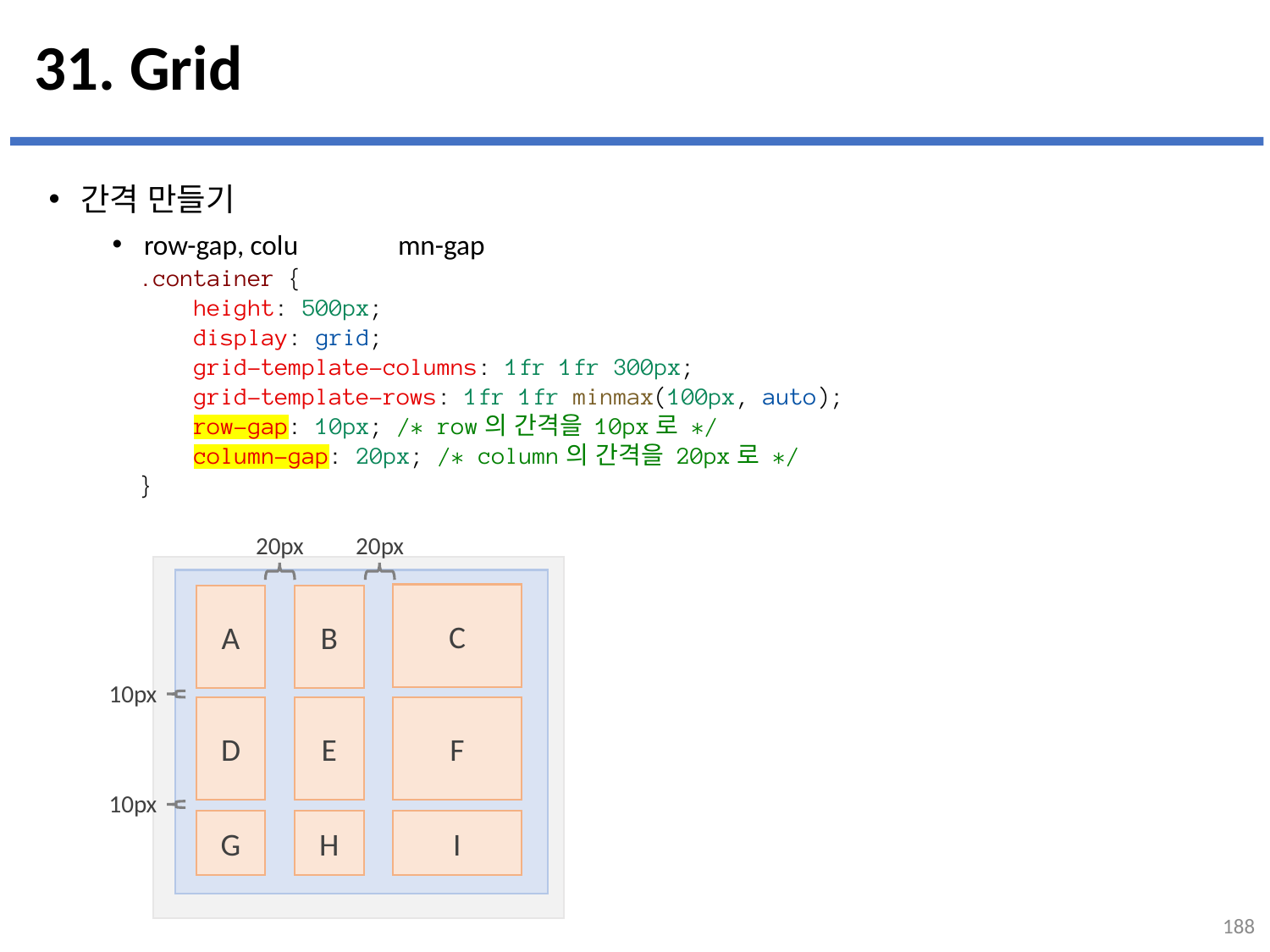

# 31. Grid
간격 만들기
row-gap, colu	mn-gap
.container {
    height: 500px;
    display: grid;
    grid-template-columns: 1fr 1fr 300px;
    grid-template-rows: 1fr 1fr minmax(100px, auto);
    row-gap: 10px; /* row의 간격을 10px로 */
    column-gap: 20px; /* column의 간격을 20px로 */
}
20px
20px

C
A
B
D
E
F
G
H
I
10px

10px

188